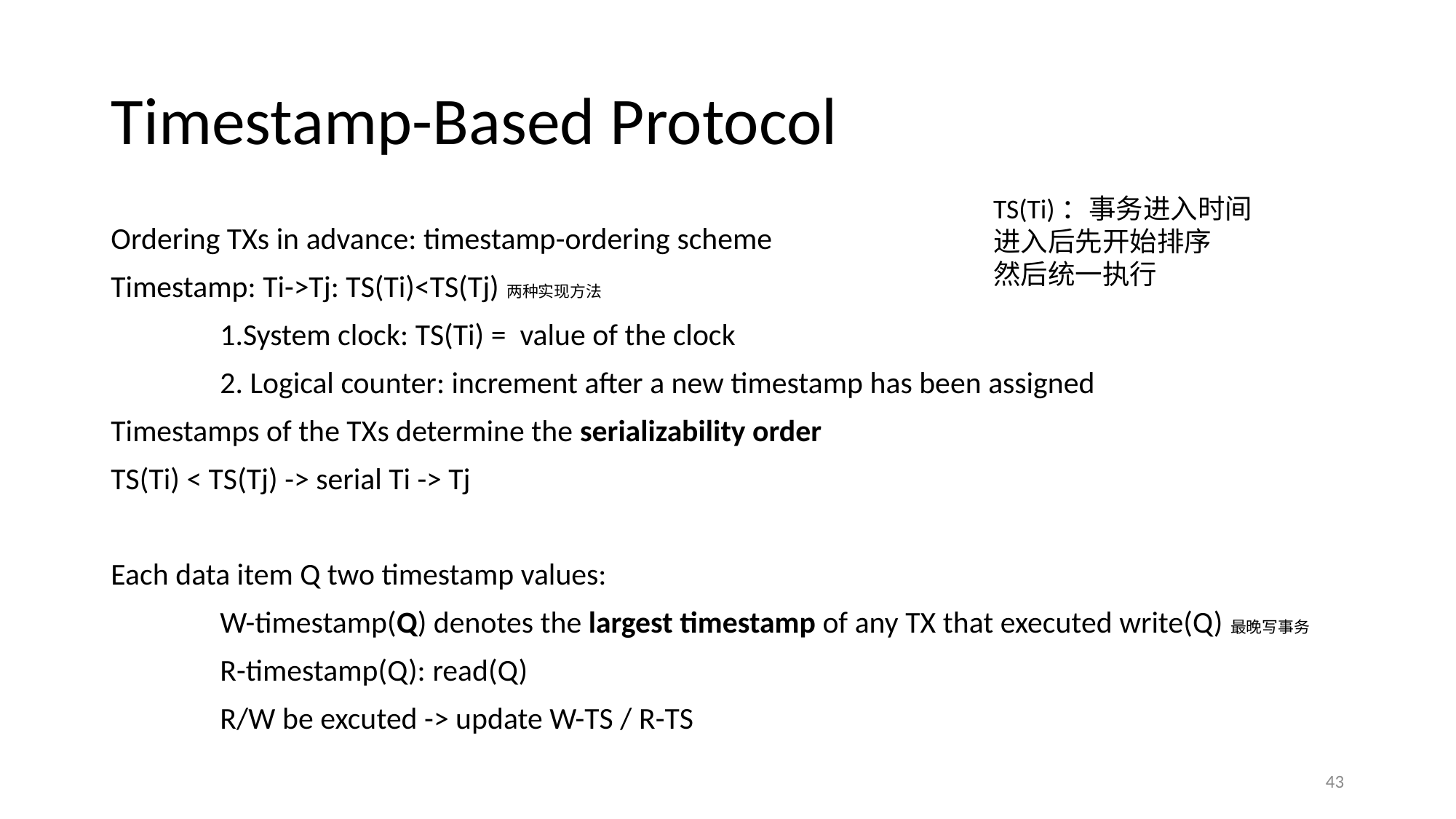

# Timestamp-Based Protocol
TS(Ti)：事务进入时间
进入后先开始排序
然后统一执行
Ordering TXs in advance: timestamp-ordering scheme
Timestamp: Ti->Tj: TS(Ti)<TS(Tj)两种实现方法
	1.System clock: TS(Ti) =  value of the clock
	2. Logical counter: increment after a new timestamp has been assigned
Timestamps of the TXs determine the serializability order
TS(Ti) < TS(Tj) -> serial Ti -> Tj

Each data item Q two timestamp values:
	W-timestamp(Q) denotes the largest timestamp of any TX that executed write(Q)最晚写事务
	R-timestamp(Q): read(Q)
	R/W be excuted -> update W-TS / R-TS
43